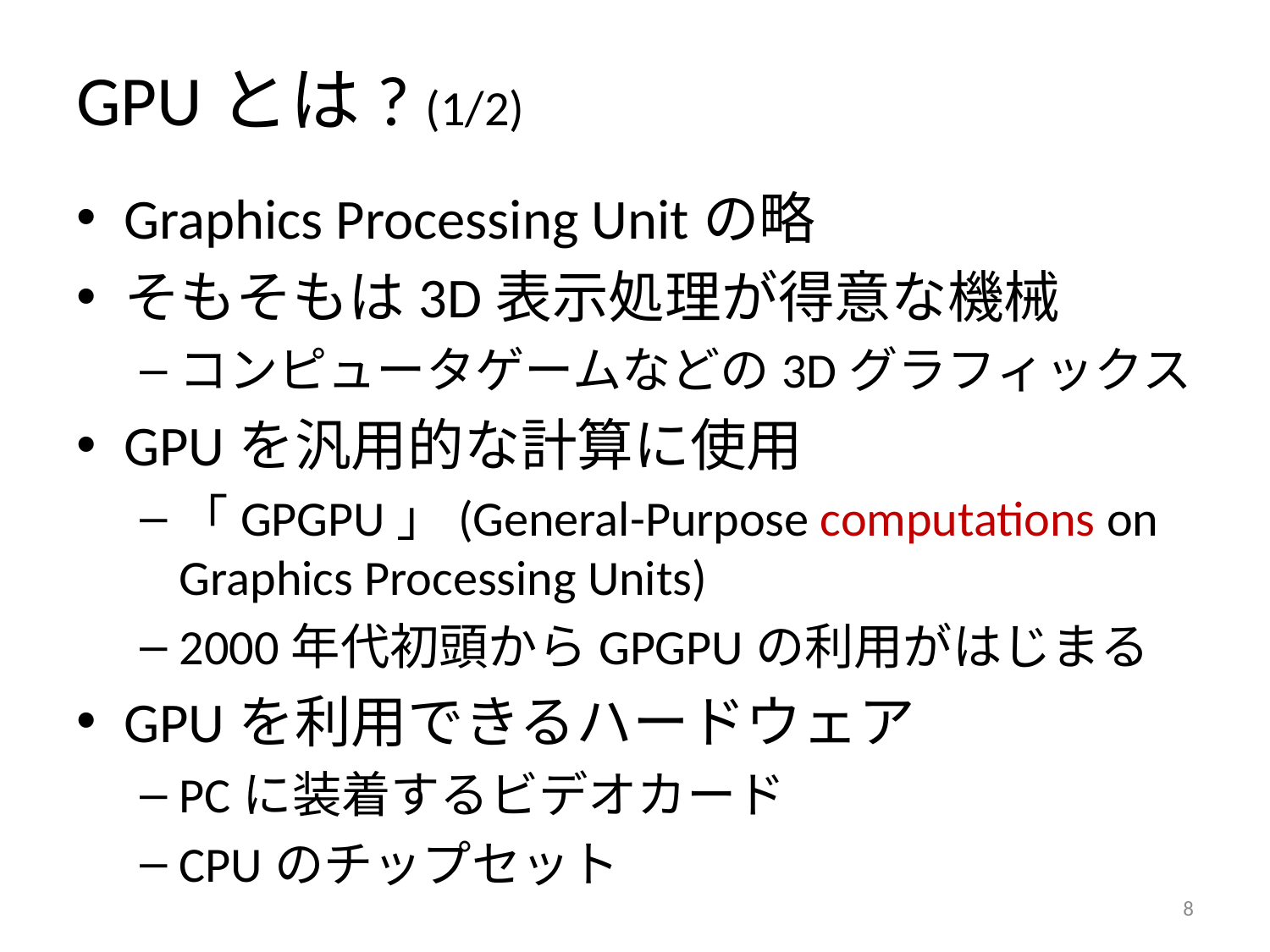

# GPUとは? (1/2)
Graphics Processing Unitの略
そもそもは3D表示処理が得意な機械
コンピュータゲームなどの3Dグラフィックス
GPUを汎用的な計算に使用
「GPGPU」(General-Purpose computations on Graphics Processing Units)
2000年代初頭からGPGPUの利用がはじまる
GPUを利用できるハードウェア
PCに装着するビデオカード
CPUのチップセット

8